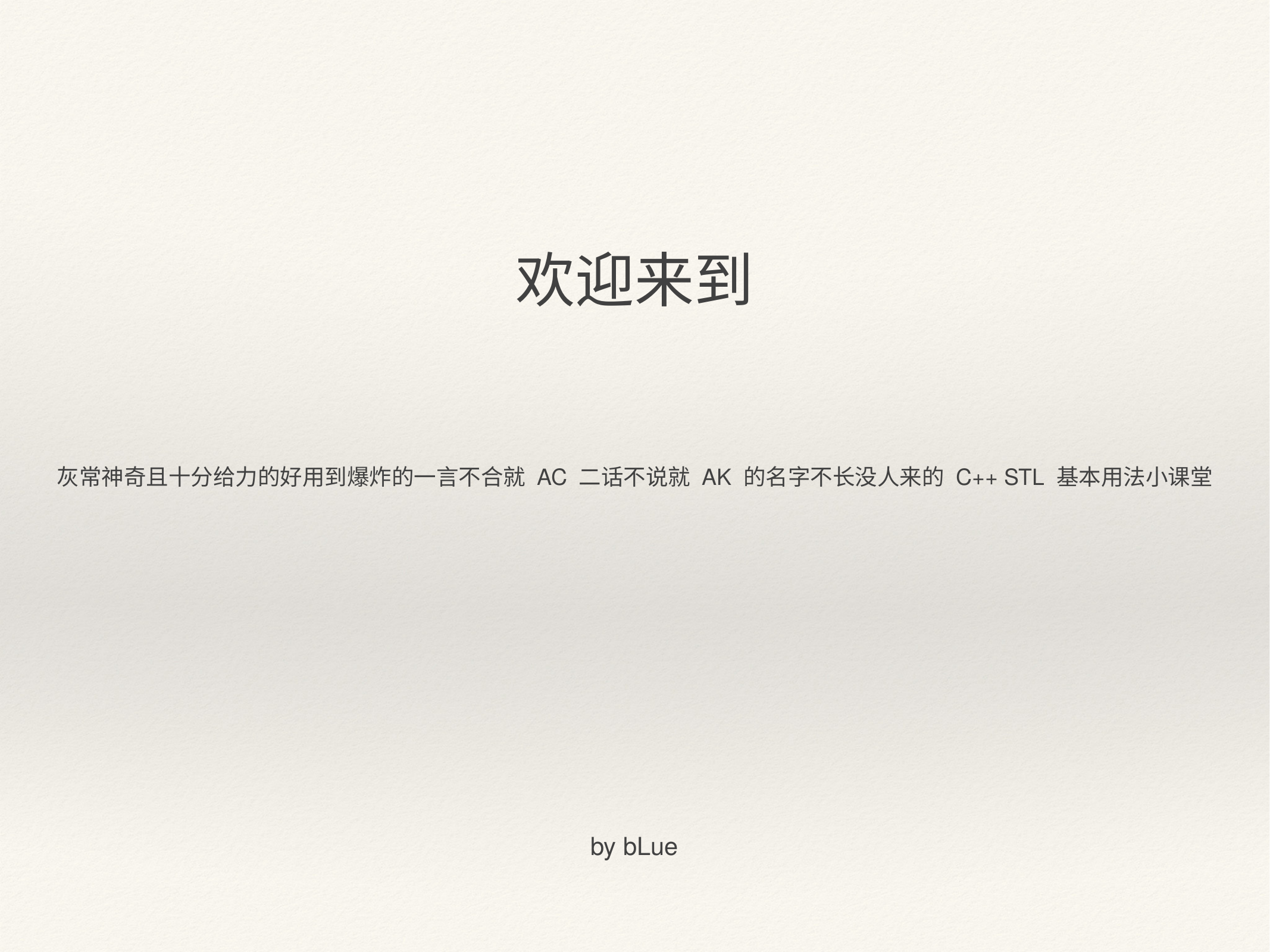

欢迎来到
灰常神奇且十分给力的好用到爆炸的一言不合就 AC 二话不说就 AK 的名字不长没人来的 C++ STL 基本用法小课堂
by bLue